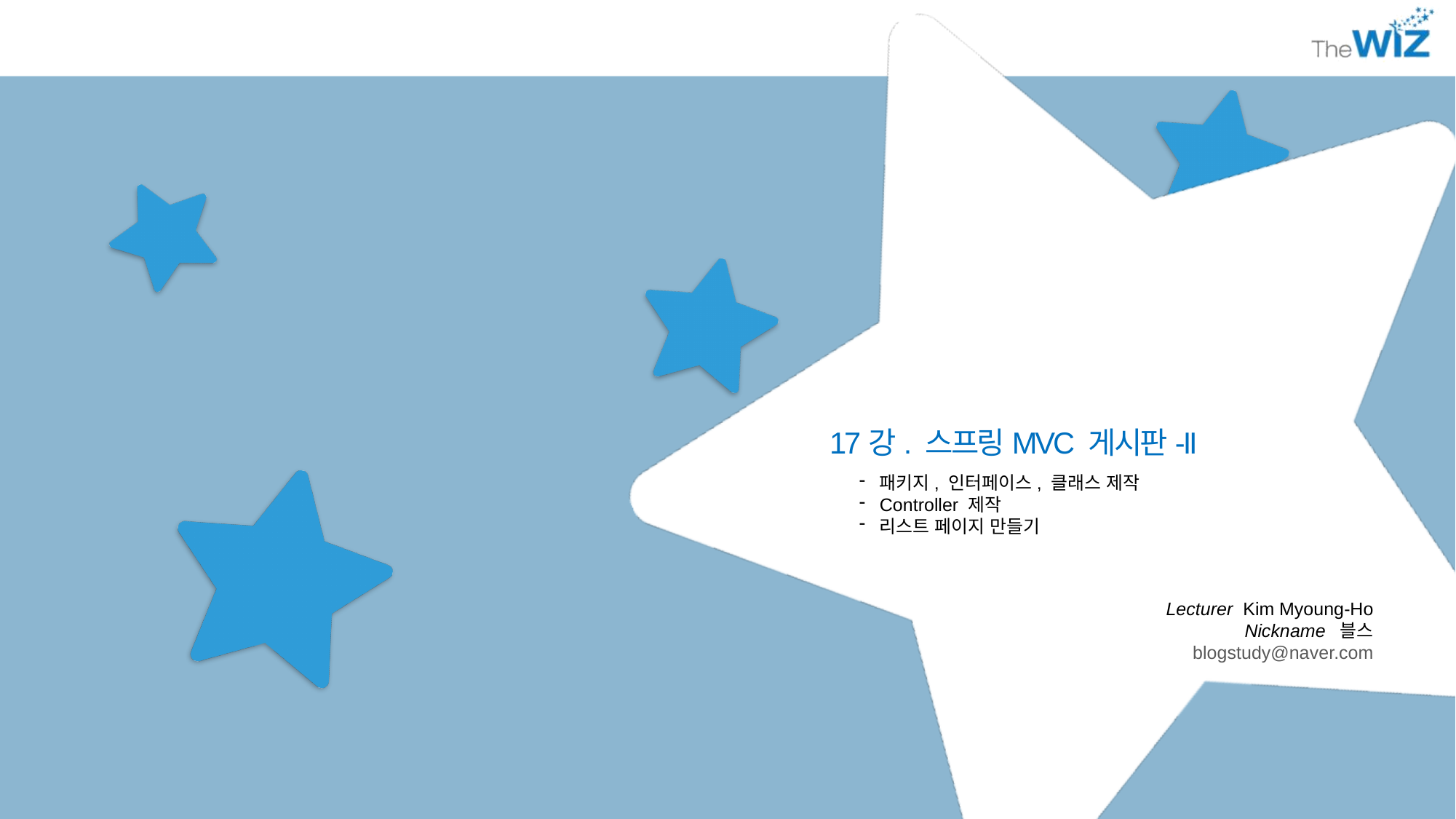

17강. 스프링MVC 게시판-II
패키지, 인터페이스, 클래스 제작
Controller 제작
리스트 페이지 만들기
Lecturer  Kim Myoung-Ho
Nickname  블스
blogstudy@naver.com